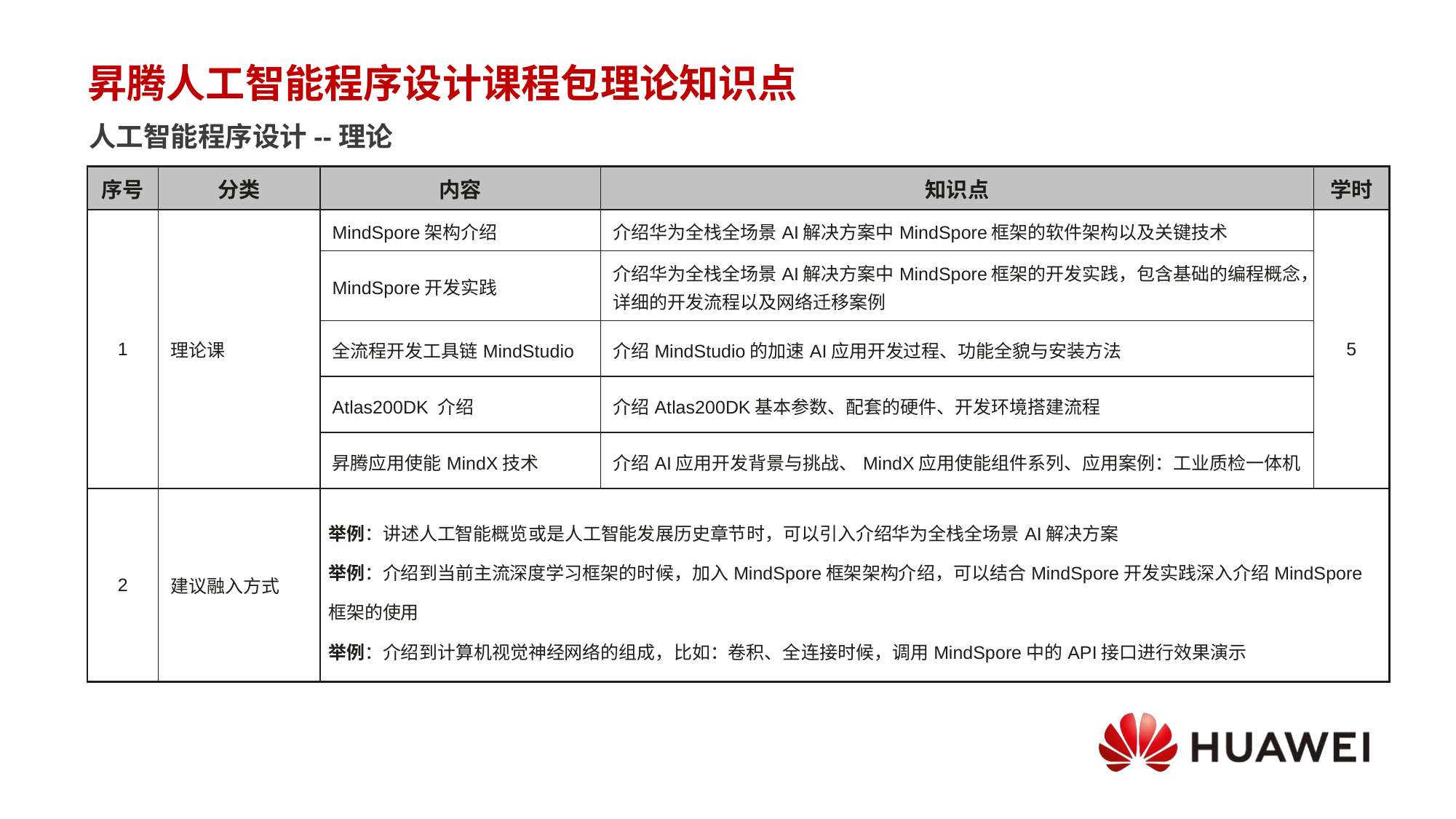

# 昇腾人工智能程序设计课程包理论知识点
人工智能程序设计--理论
| 序号 | 分类 | 内容 | 知识点 | 学时 |
| --- | --- | --- | --- | --- |
| 1 | 理论课 | MindSpore架构介绍 | 介绍华为全栈全场景AI解决方案中MindSpore框架的软件架构以及关键技术 | 5 |
|  |  | MindSpore开发实践 | 介绍华为全栈全场景AI解决方案中MindSpore框架的开发实践，包含基础的编程概念，详细的开发流程以及网络迁移案例 |  |
|  |  | 全流程开发工具链MindStudio | 介绍MindStudio的加速AI应用开发过程、功能全貌与安装方法 |  |
|  |  | Atlas200DK 介绍 | 介绍Atlas200DK基本参数、配套的硬件、开发环境搭建流程 |  |
|  |  | 昇腾应用使能MindX技术 | 介绍AI应用开发背景与挑战、MindX应用使能组件系列、应用案例：工业质检一体机 |  |
| 2 | 建议融入方式 | 举例：讲述人工智能概览或是人工智能发展历史章节时，可以引入介绍华为全栈全场景AI解决方案 举例：介绍到当前主流深度学习框架的时候，加入MindSpore框架架构介绍，可以结合MindSpore开发实践深入介绍MindSpore框架的使用 举例：介绍到计算机视觉神经网络的组成，比如：卷积、全连接时候，调用MindSpore中的API接口进行效果演示 |  |  |